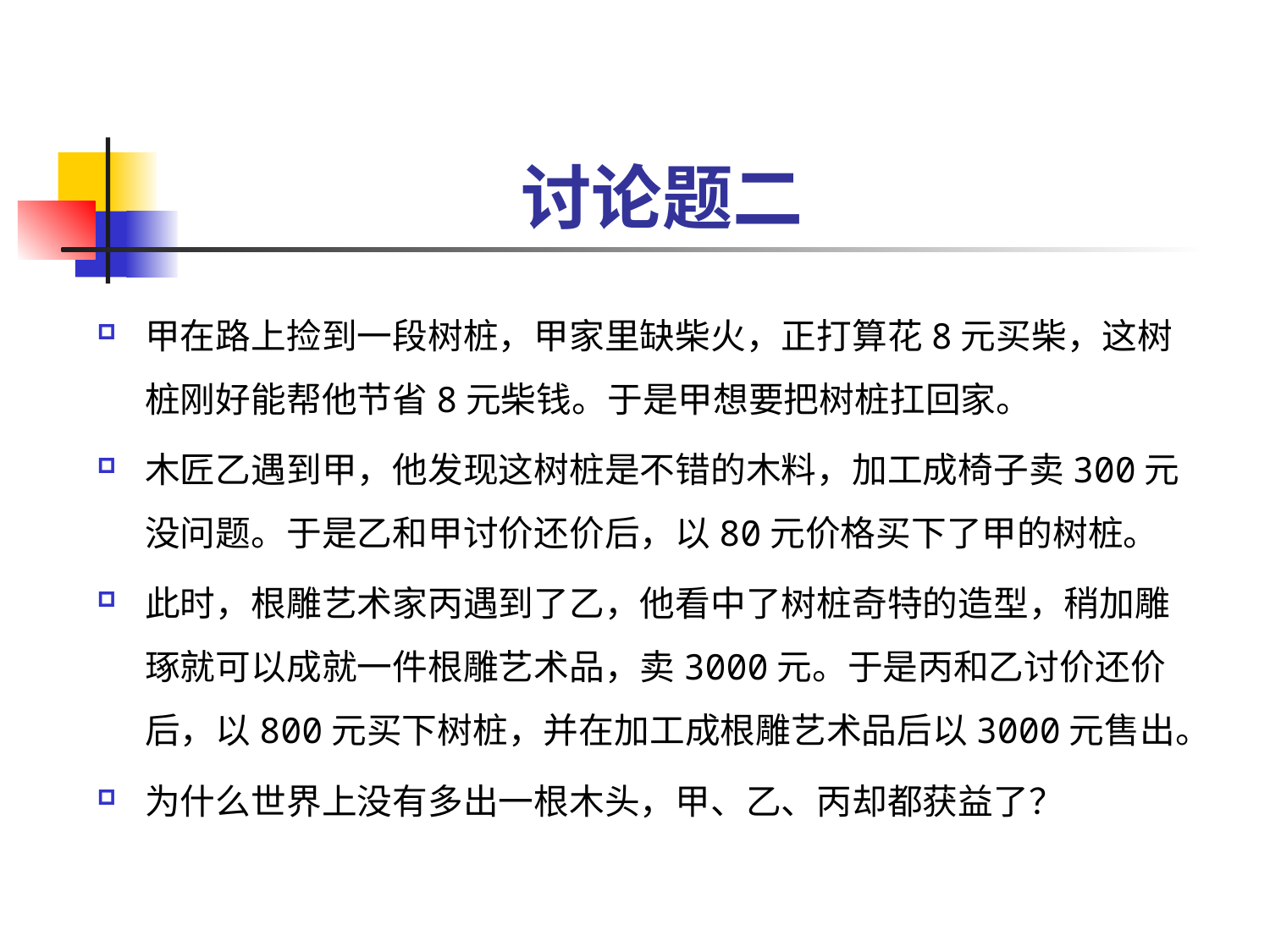

# 讨论题二
甲在路上捡到一段树桩，甲家里缺柴火，正打算花8元买柴，这树桩刚好能帮他节省8元柴钱。于是甲想要把树桩扛回家。
木匠乙遇到甲，他发现这树桩是不错的木料，加工成椅子卖300元没问题。于是乙和甲讨价还价后，以80元价格买下了甲的树桩。
此时，根雕艺术家丙遇到了乙，他看中了树桩奇特的造型，稍加雕琢就可以成就一件根雕艺术品，卖3000元。于是丙和乙讨价还价后，以800元买下树桩，并在加工成根雕艺术品后以3000元售出。
为什么世界上没有多出一根木头，甲、乙、丙却都获益了？